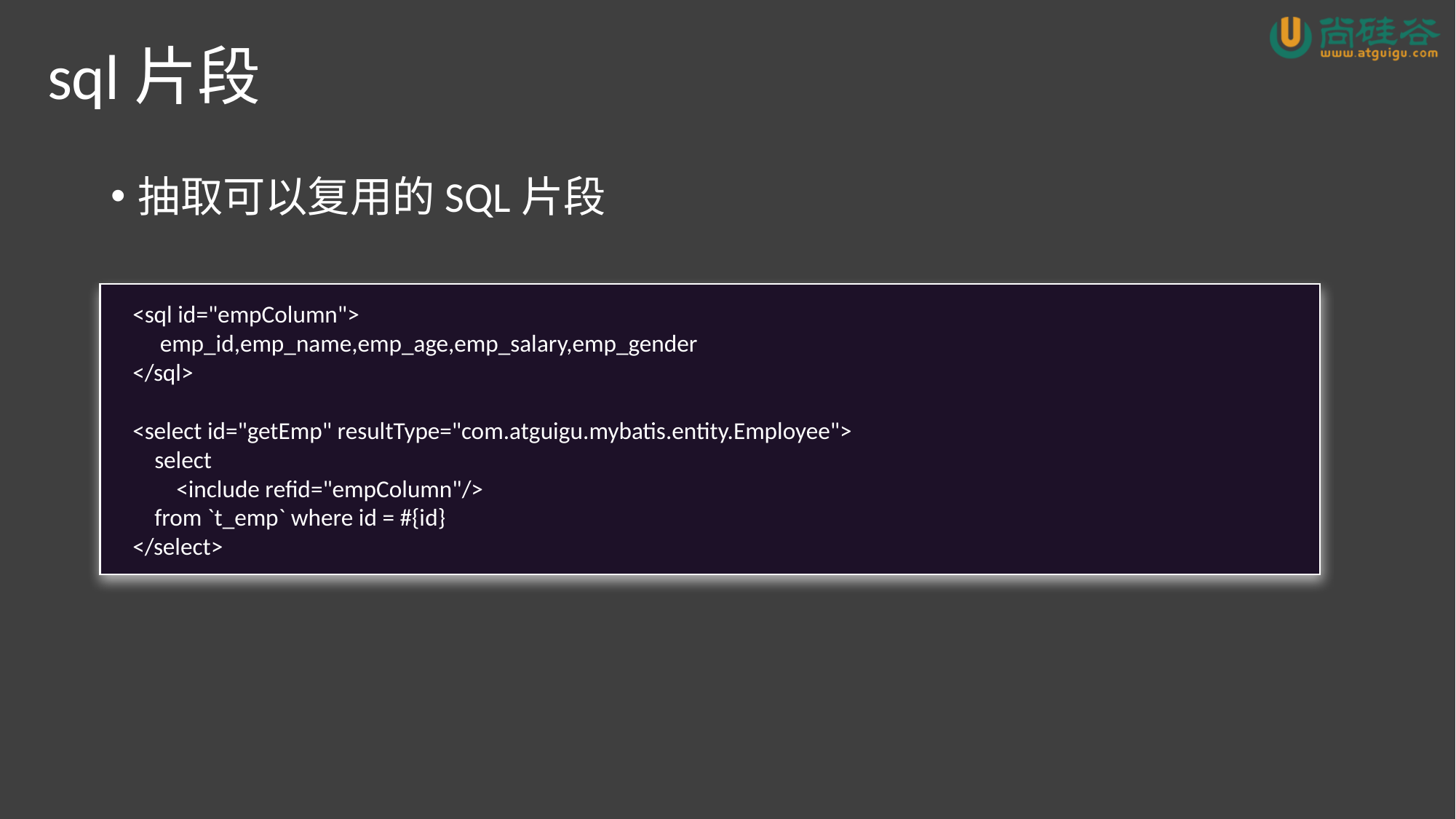

# sql片段
抽取可以复用的SQL片段
    <sql id="empColumn">
         emp_id,emp_name,emp_age,emp_salary,emp_gender
    </sql>

    <select id="getEmp" resultType="com.atguigu.mybatis.entity.Employee">
        select
            <include refid="empColumn"/>
        from `t_emp` where id = #{id}
    </select>